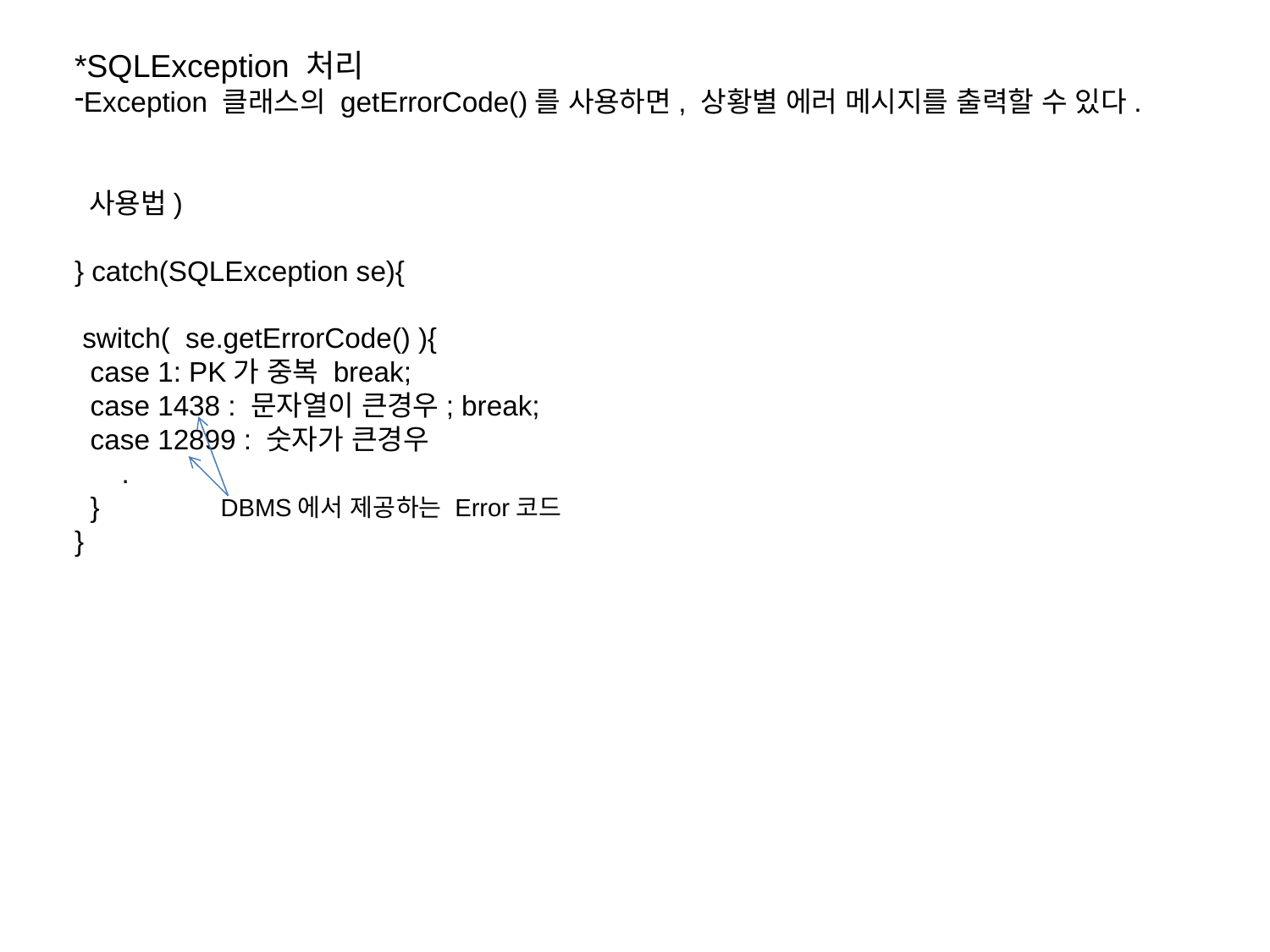

*SQLException 처리
Exception 클래스의 getErrorCode()를 사용하면, 상황별 에러 메시지를 출력할 수 있다.

 사용법)

} catch(SQLException se){

 switch(  se.getErrorCode() ){
  case 1: PK가 중복 break;
  case 1438 : 문자열이 큰경우; break;
  case 12899 : 숫자가 큰경우
      .
  }
}

DBMS에서 제공하는 Error코드